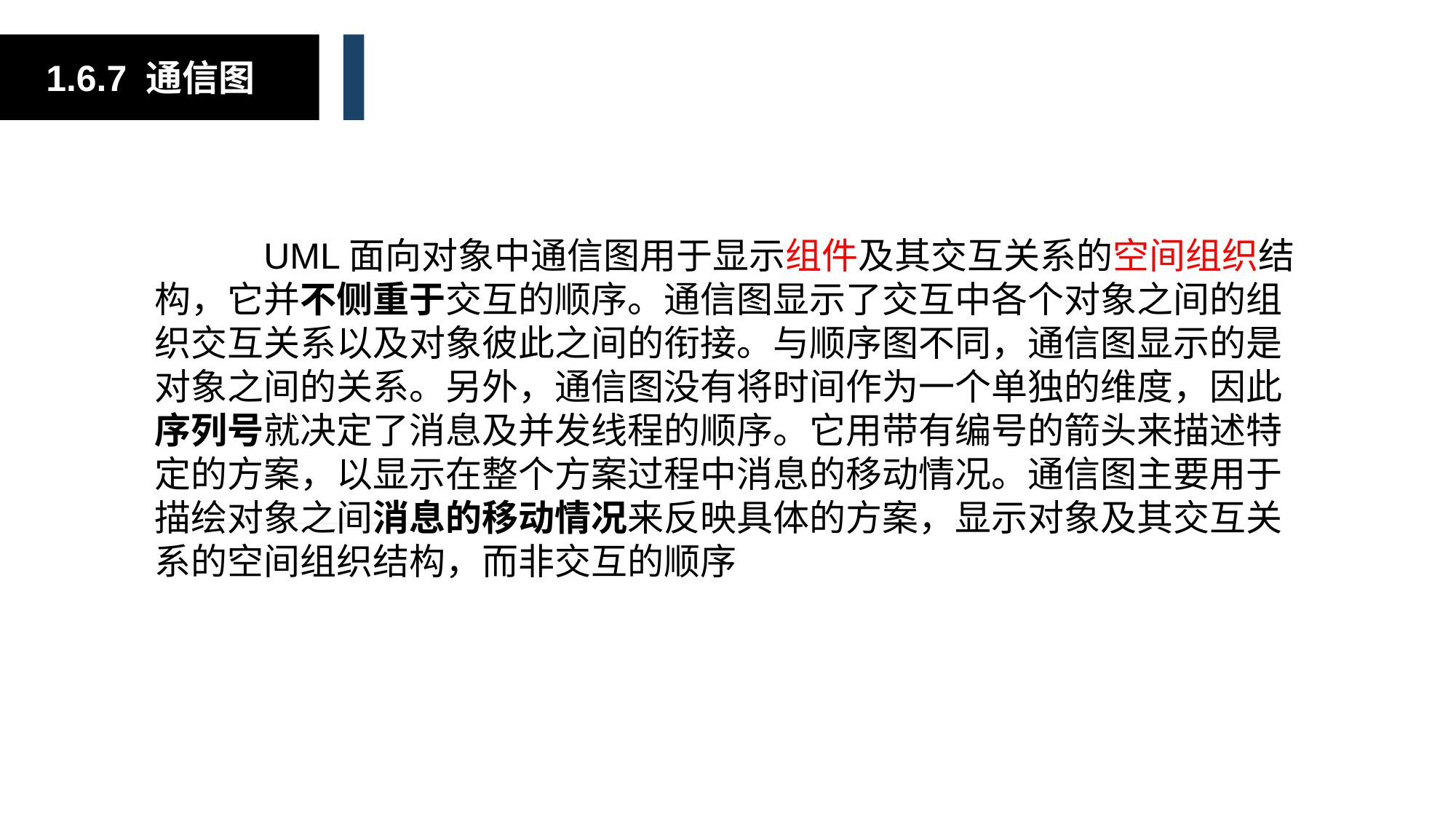

1.6.7 通信图
	UML面向对象中通信图用于显示组件及其交互关系的空间组织结构，它并不侧重于交互的顺序。通信图显示了交互中各个对象之间的组织交互关系以及对象彼此之间的衔接。与顺序图不同，通信图显示的是对象之间的关系。另外，通信图没有将时间作为一个单独的维度，因此序列号就决定了消息及并发线程的顺序。它用带有编号的箭头来描述特定的方案，以显示在整个方案过程中消息的移动情况。通信图主要用于描绘对象之间消息的移动情况来反映具体的方案，显示对象及其交互关系的空间组织结构，而非交互的顺序